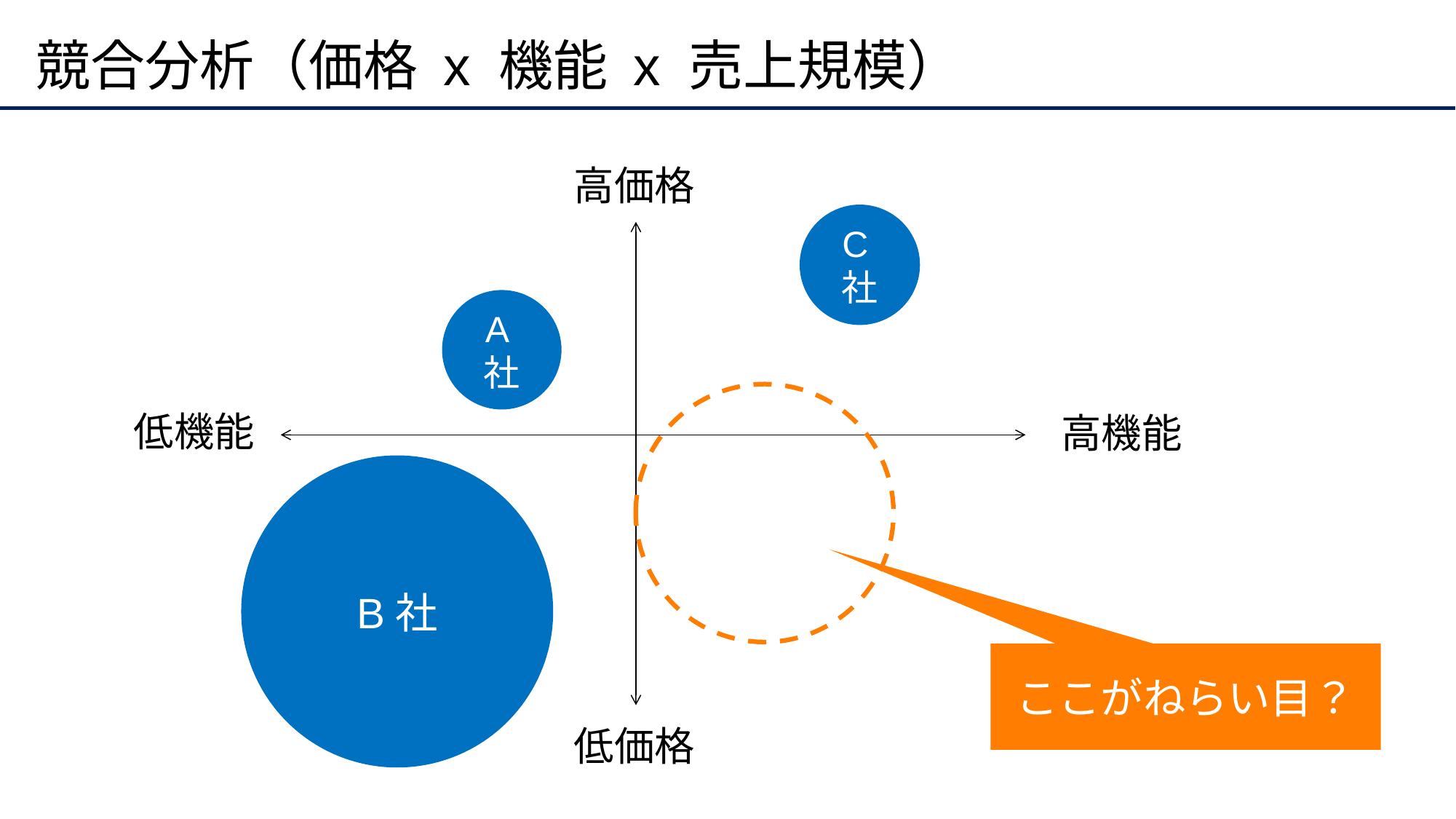

# 競合分析（価格 x 機能 x 売上規模）
高価格
C社
A社

低機能
高機能
B社
ここがねらい目？
低価格